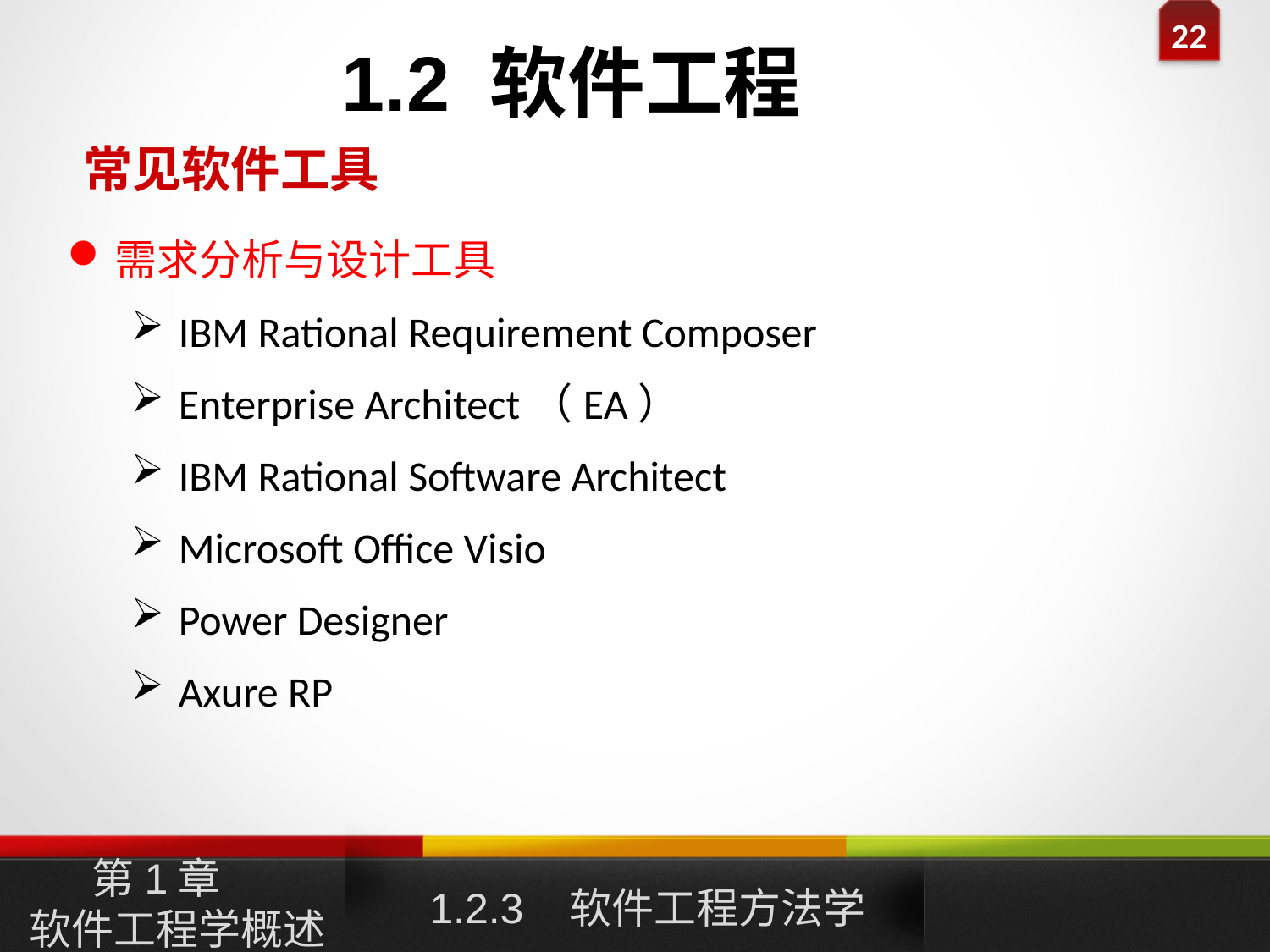

1.2 软件工程
常见软件工具
需求分析与设计工具
IBM Rational Requirement Composer
Enterprise Architect（EA）
IBM Rational Software Architect
Microsoft Office Visio
Power Designer
Axure RP

1.2.3   软件工程方法学